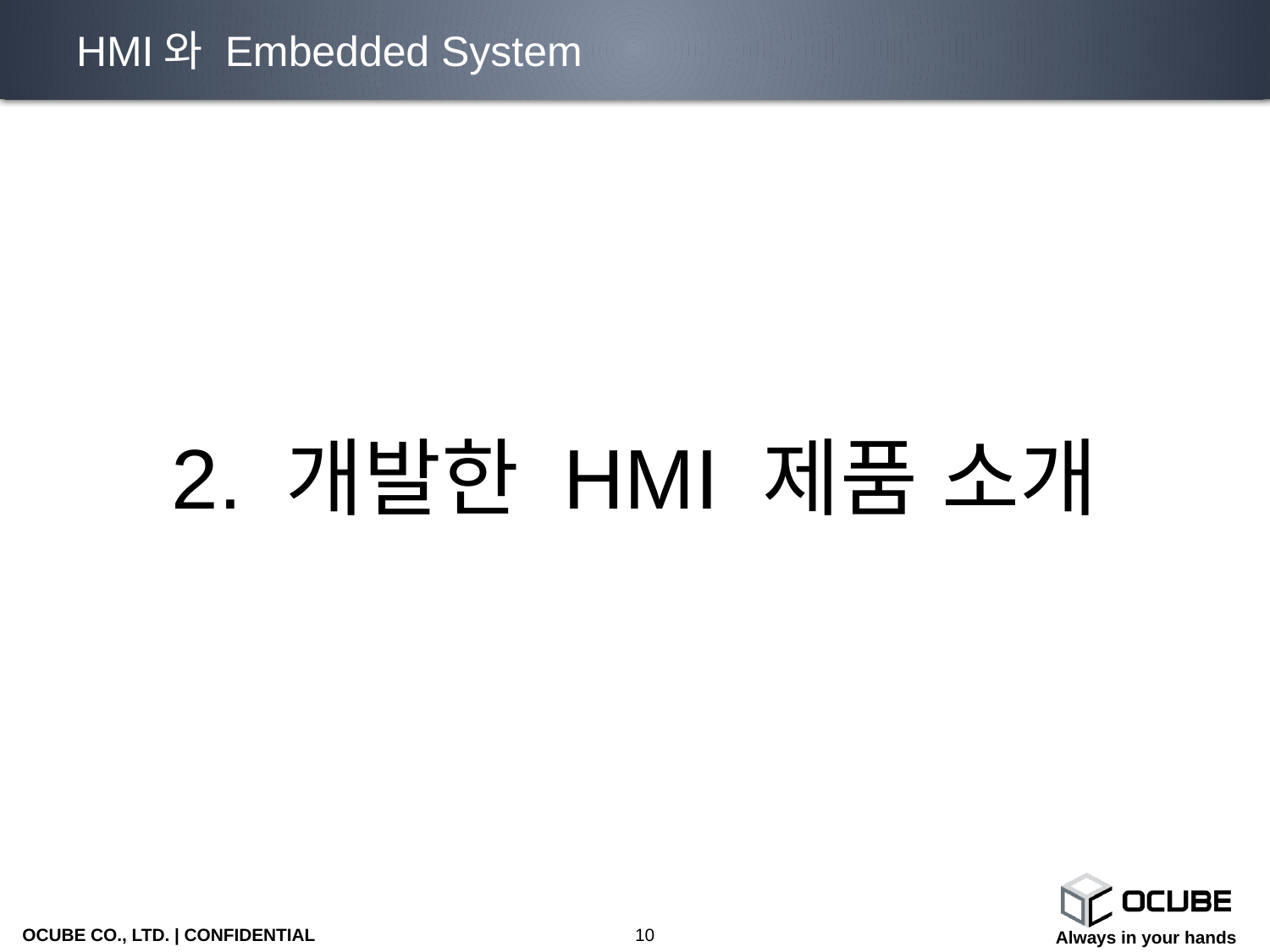

# HMI와 Embedded System
2. 개발한 HMI 제품 소개